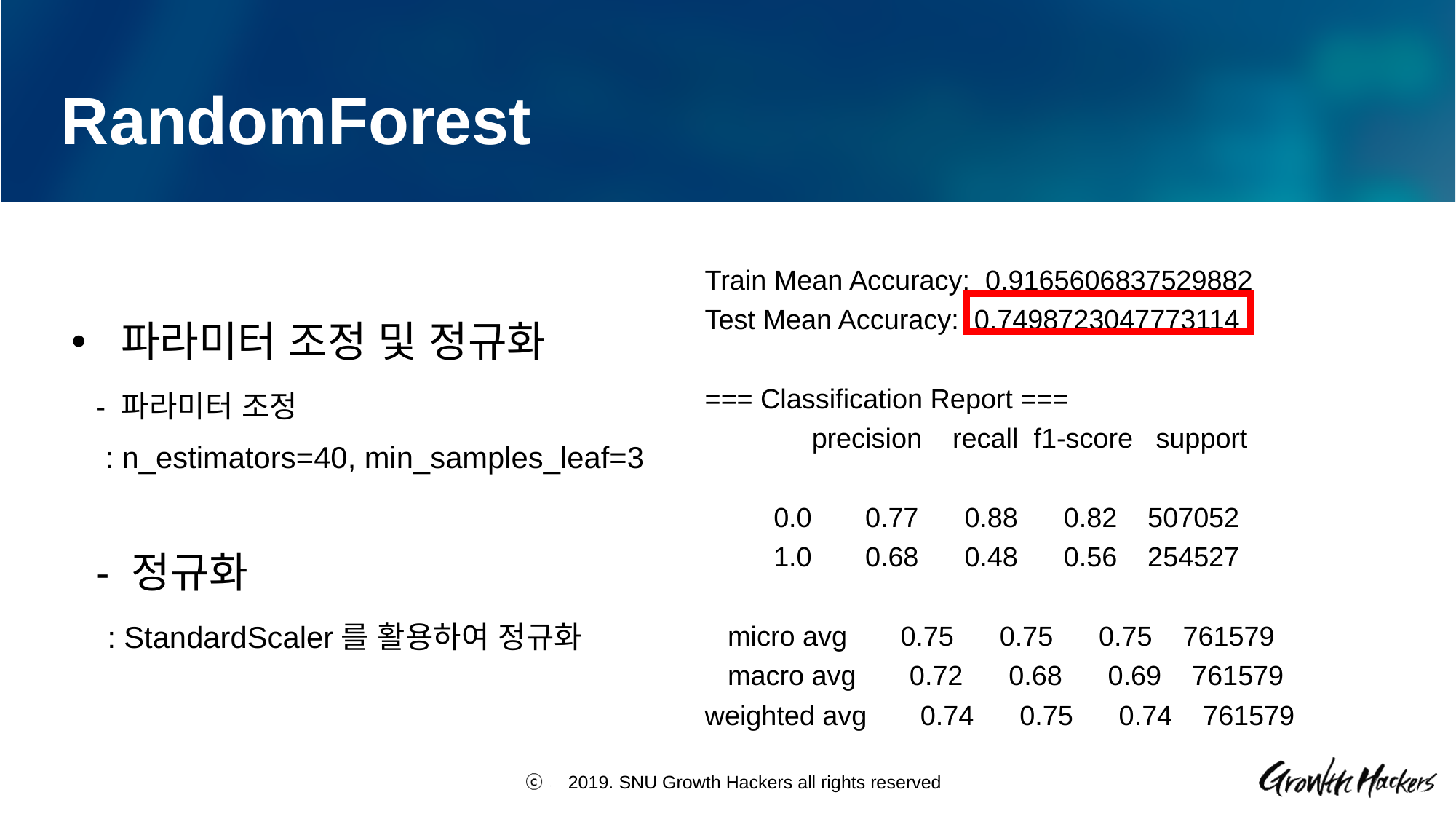

# RandomForest

 파라미터 조정 및 정규화
  - 파라미터 조정
    : n_estimators=40, min_samples_leaf=3

  - 정규화
   : StandardScaler를 활용하여 정규화

Train Mean Accuracy:  0.9165606837529882
Test Mean Accuracy:  0.7498723047773114

=== Classification Report ===
              precision    recall  f1-score   support

         0.0       0.77      0.88      0.82    507052
         1.0       0.68      0.48      0.56    254527

   micro avg       0.75      0.75      0.75    761579
   macro avg       0.72      0.68      0.69    761579
weighted avg       0.74      0.75      0.74    761579